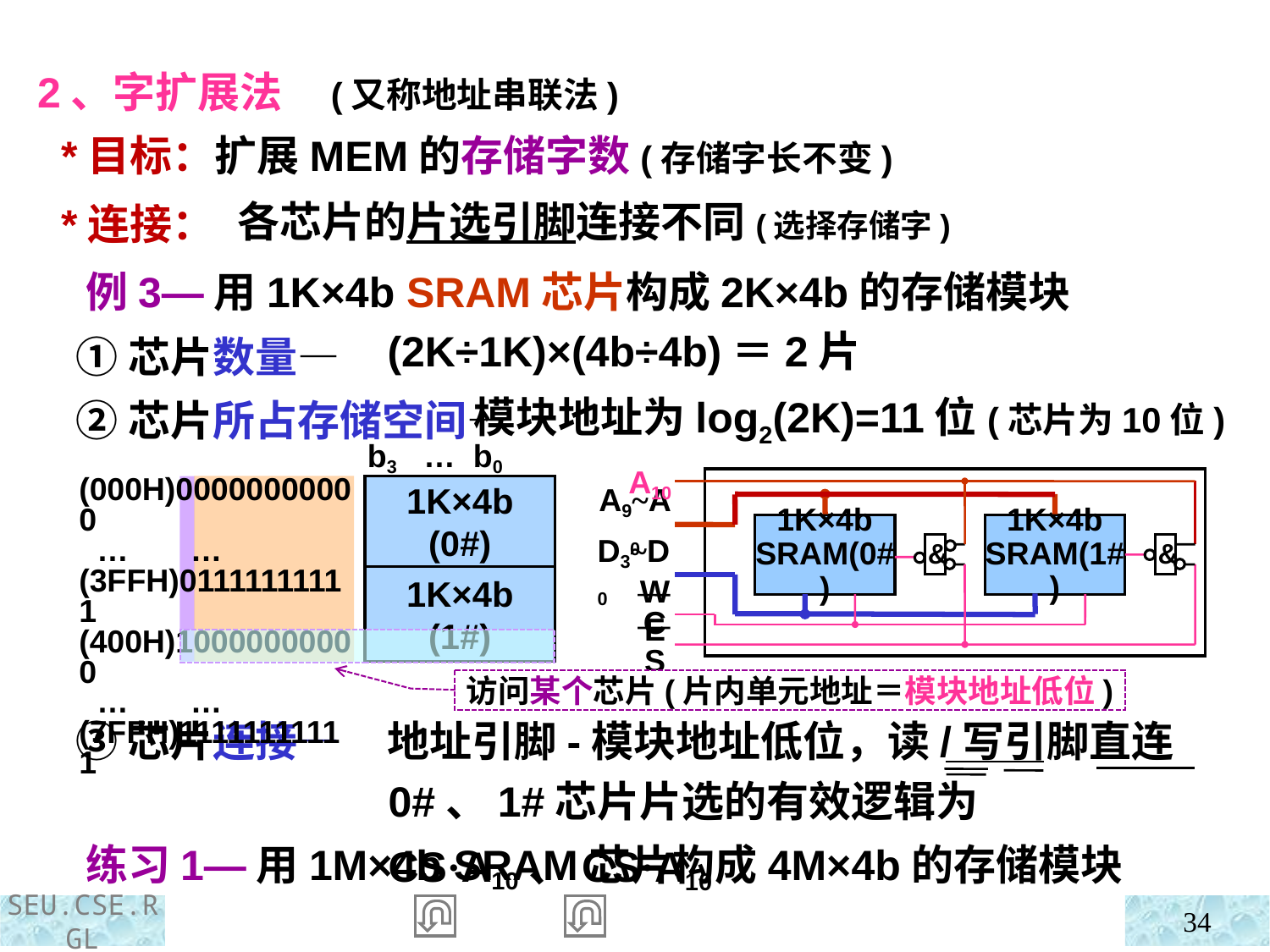

2、字扩展法    (又称地址串联法)
  *目标：扩展MEM的存储字数(存储字长不变)
  *连接：
各芯片的片选引脚连接不同(选择存储字)
    例3—用1K×4b SRAM芯片构成2K×4b的存储模块
(2K÷1K)×(4b÷4b)＝2片
        模块地址为log2(2K)=11位(芯片为10位)
    ①芯片数量—
    ②芯片所占存储空间—

    ③芯片连接—
b3   …  b0
1K×4b
(0#)
1K×4b
(1#)
A10

A9~A0
1K×4b
SRAM(1#)
1K×4b
SRAM(0#)

D3~D0

WE

CS

(000H)00000000000
  …       …
(3FFH)01111111111
(400H)10000000000
  …       …
(7FFH)11111111111

&
&

访问某个芯片(片内单元地址＝模块地址低位)
地址引脚-模块地址低位，读/写引脚直连
0#、1#芯片片选的有效逻辑为CS·A10、CS·A10
    练习1—用1M×4b SRAM芯片构成4M×4b的存储模块

34